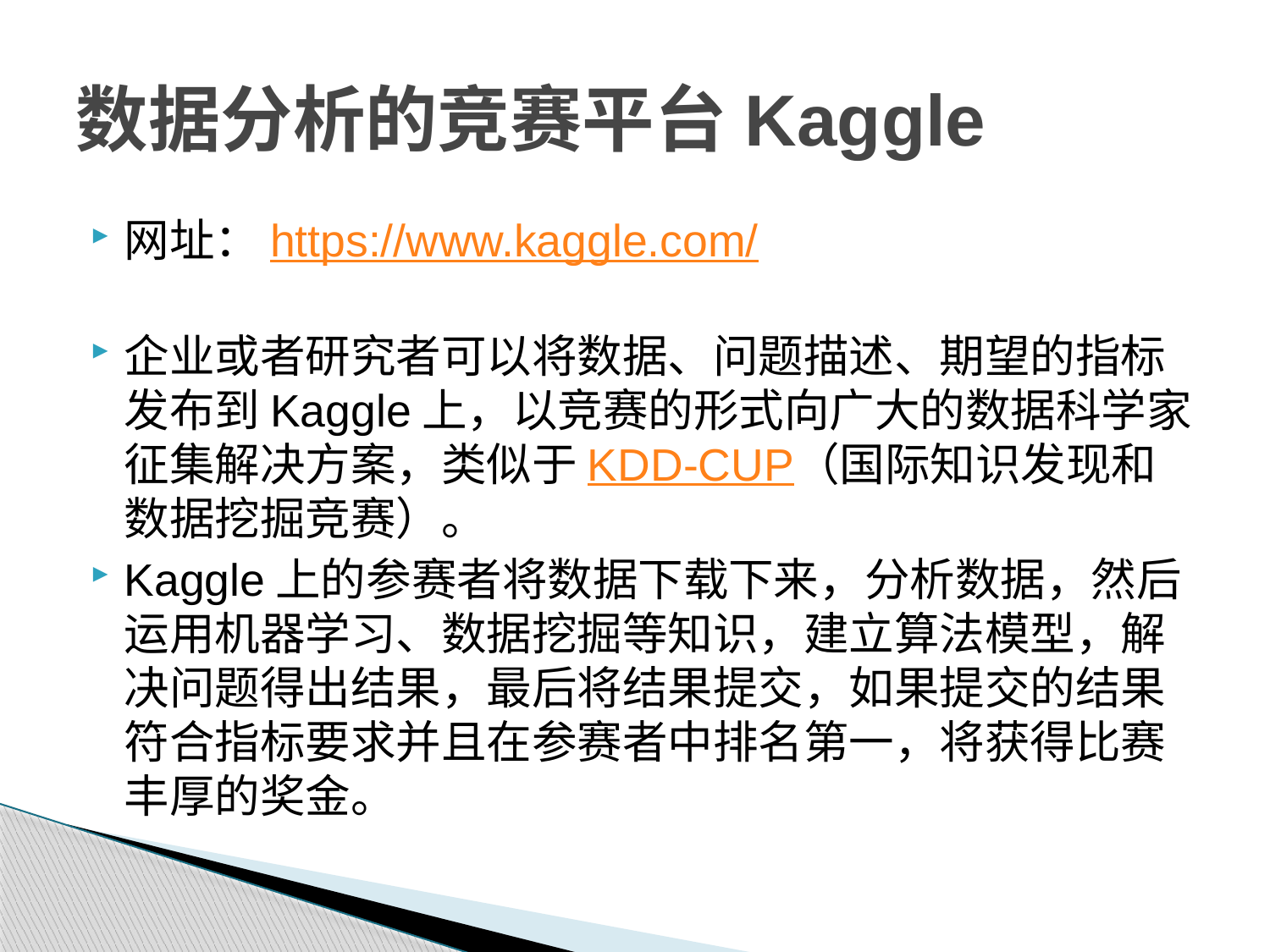

# 数据分析的竞赛平台Kaggle
网址：https://www.kaggle.com/
企业或者研究者可以将数据、问题描述、期望的指标发布到Kaggle上，以竞赛的形式向广大的数据科学家征集解决方案，类似于KDD-CUP（国际知识发现和数据挖掘竞赛）。
Kaggle上的参赛者将数据下载下来，分析数据，然后运用机器学习、数据挖掘等知识，建立算法模型，解决问题得出结果，最后将结果提交，如果提交的结果符合指标要求并且在参赛者中排名第一，将获得比赛丰厚的奖金。